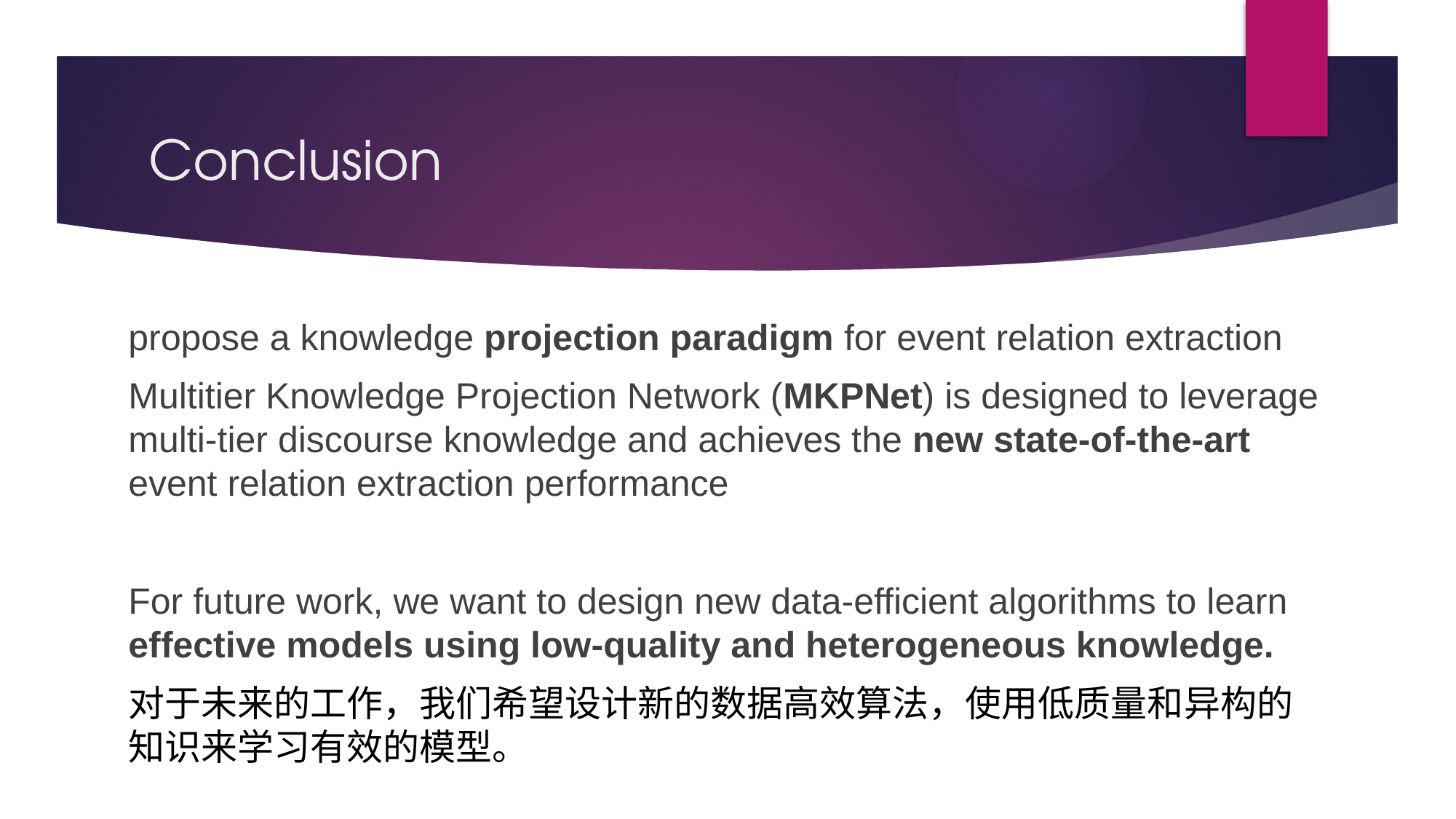

# Conclusion
propose a knowledge projection paradigm for event relation extraction
Multitier Knowledge Projection Network (MKPNet) is designed to leverage multi-tier discourse knowledge and achieves the new state-of-the-art event relation extraction performance

For future work, we want to design new data-efficient algorithms to learn effective models using low-quality and heterogeneous knowledge.
对于未来的工作，我们希望设计新的数据高效算法，使用低质量和异构的知识来学习有效的模型。